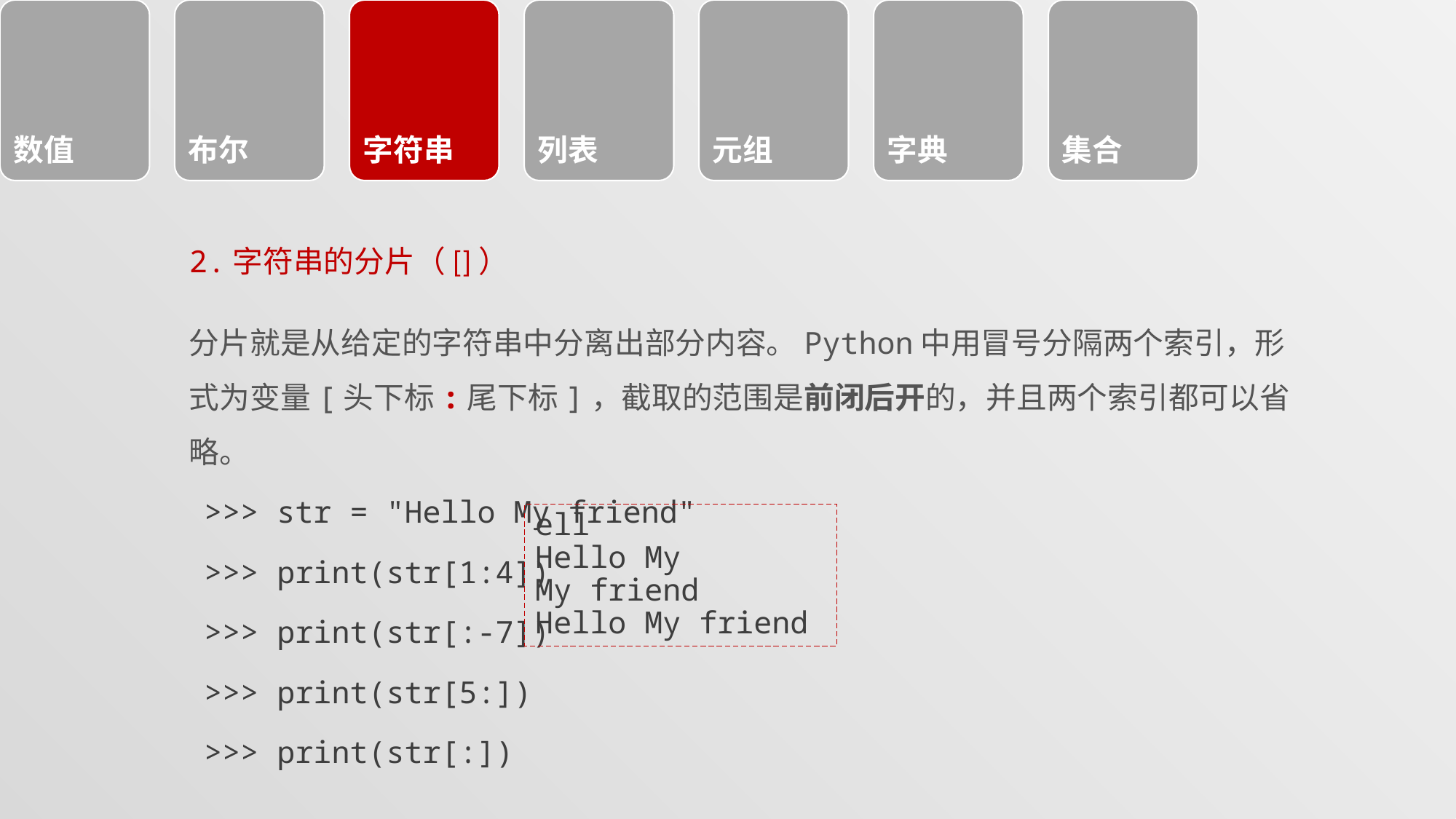

#
2.字符串的分片（[]）
分片就是从给定的字符串中分离出部分内容。Python中用冒号分隔两个索引，形式为变量[头下标:尾下标]，截取的范围是前闭后开的，并且两个索引都可以省略。
>>> str = "Hello My friend"
>>> print(str[1:4])
>>> print(str[:-7])
>>> print(str[5:])
>>> print(str[:])

ell
Hello My
My friend
Hello My friend